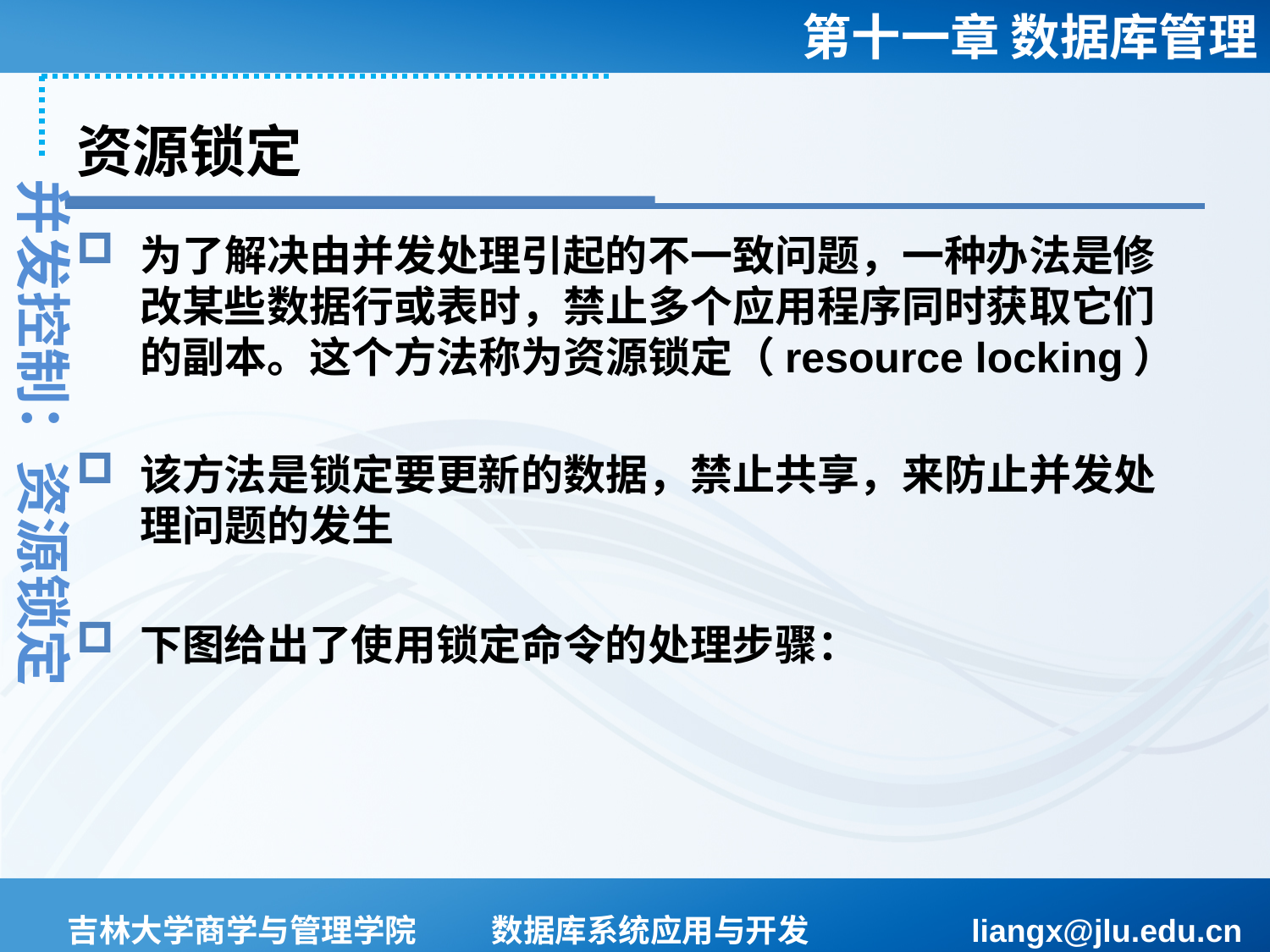

# 资源锁定
并发控制：资源锁定
为了解决由并发处理引起的不一致问题，一种办法是修改某些数据行或表时，禁止多个应用程序同时获取它们的副本。这个方法称为资源锁定（resource locking）

该方法是锁定要更新的数据，禁止共享，来防止并发处理问题的发生

下图给出了使用锁定命令的处理步骤：